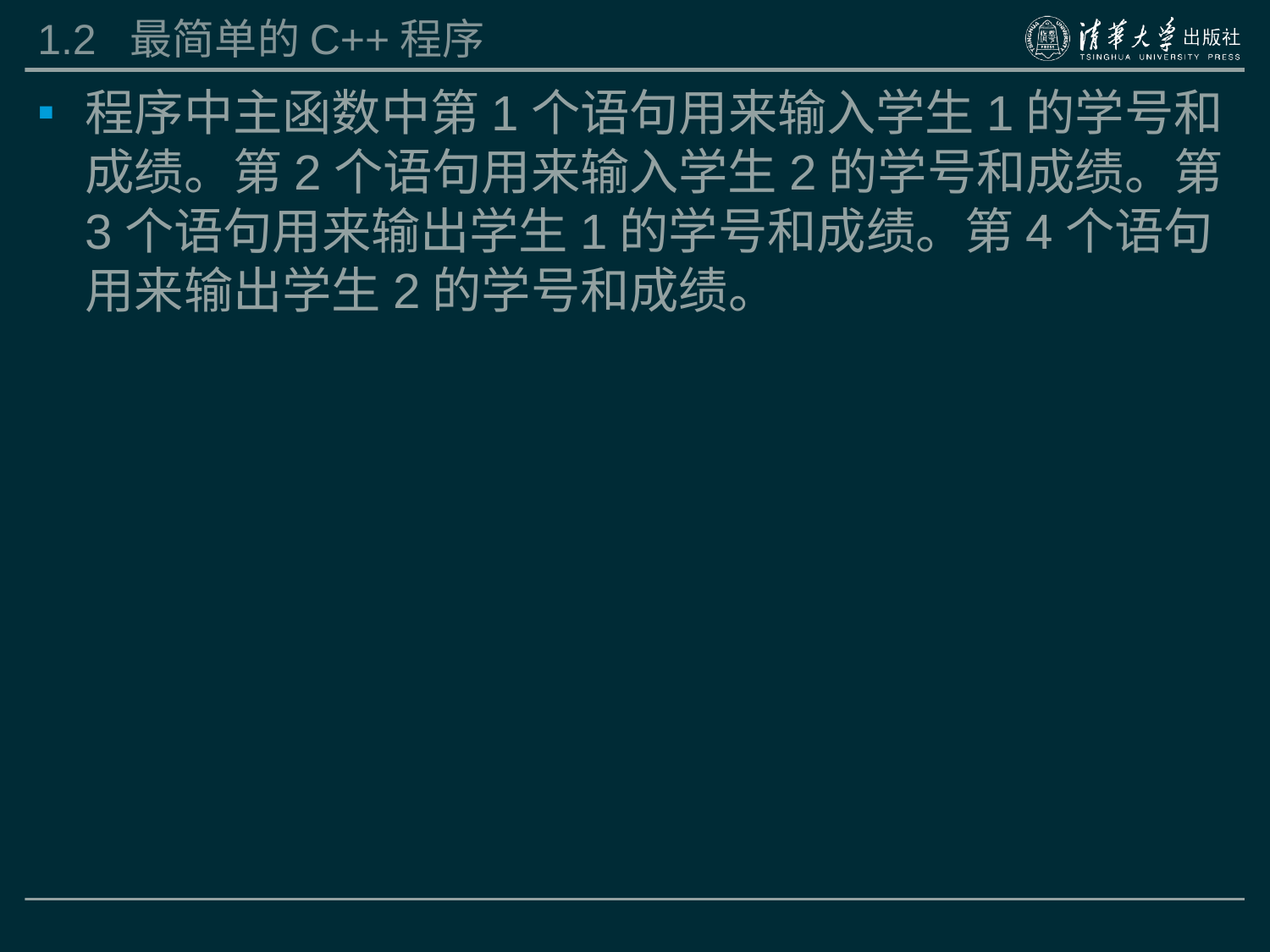

# 1.2  最简单的C++程序
程序中主函数中第1个语句用来输入学生1的学号和成绩。第2个语句用来输入学生2的学号和成绩。第3个语句用来输出学生1的学号和成绩。第4个语句用来输出学生2的学号和成绩。